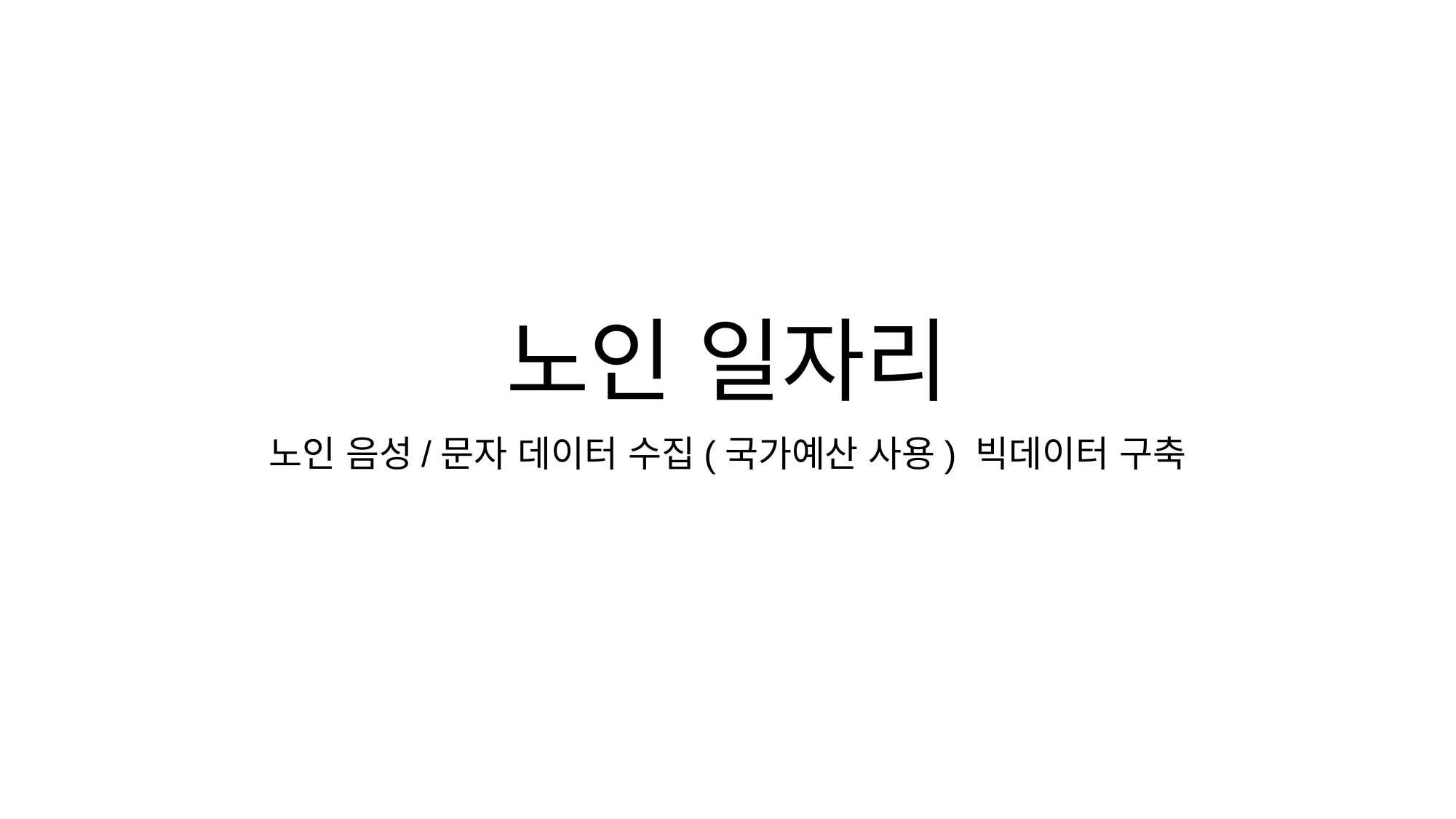

# 노인 일자리
노인 음성/문자 데이터 수집(국가예산 사용) 빅데이터 구축